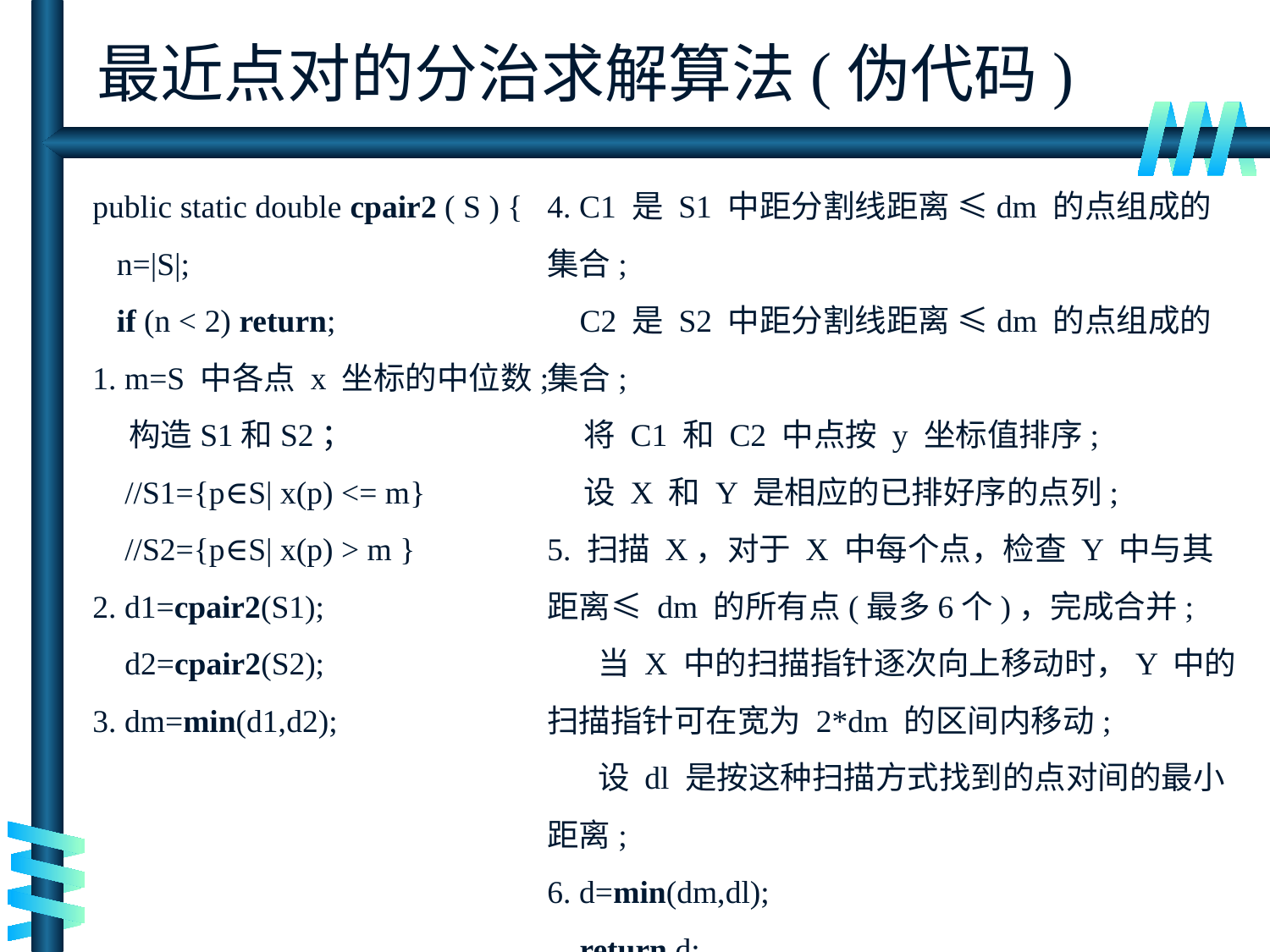

# 最近点对的分治求解算法(伪代码)
public static double cpair2 ( S ) {
   n=|S|;
   if (n < 2) return;
1. m=S 中各点 x 坐标的中位数;
    构造S1和S2；
    //S1={p∈S| x(p) <= m}
    //S2={p∈S| x(p) > m }
2. d1=cpair2(S1);
    d2=cpair2(S2);
3. dm=min(d1,d2);
4. C1 是 S1 中距分割线距离 ≤dm 的点组成的集合;
    C2 是 S2 中距分割线距离 ≤dm 的点组成的集合;
    将 C1 和 C2 中点按 y 坐标值排序;
    设 X 和 Y 是相应的已排好序的点列;
5. 扫描 X，对于 X 中每个点，检查 Y 中与其距离≤ dm 的所有点(最多6个)，完成合并;
      当 X 中的扫描指针逐次向上移动时，Y 中的扫描指针可在宽为 2*dm 的区间内移动;
      设 dl 是按这种扫描方式找到的点对间的最小距离;
6. d=min(dm,dl);
    return d;
}